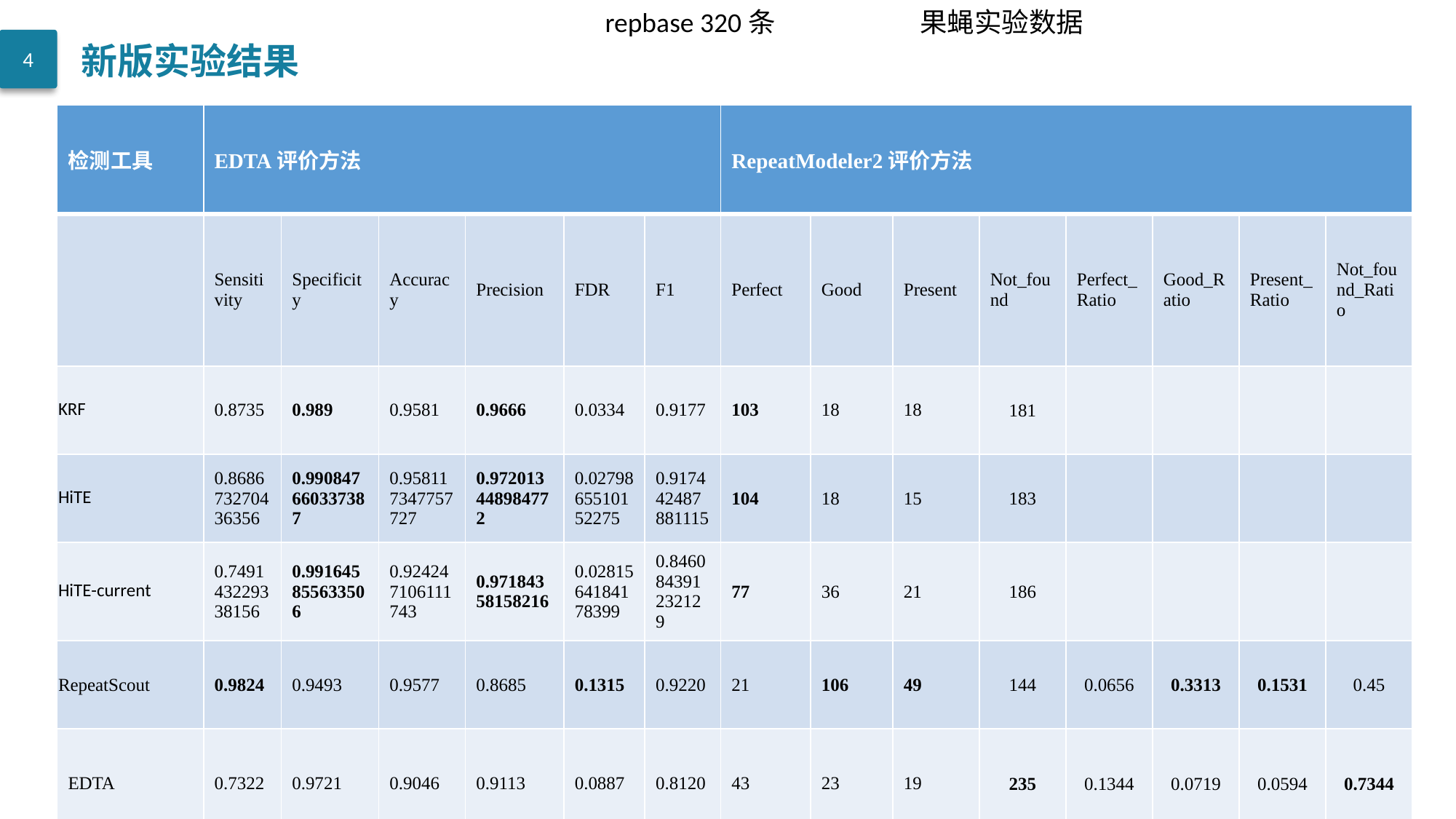

repbase 320条
果蝇实验数据
4
新版实验结果
| 检测工具 | EDTA评价方法 |  |  |  |  |  | RepeatModeler2评价方法 |  |  |  |  |  |  |  |
| --- | --- | --- | --- | --- | --- | --- | --- | --- | --- | --- | --- | --- | --- | --- |
|  | Sensitivity | Specificity | Accuracy | Precision | FDR | F1 | Perfect | Good | Present | Not\_found | Perfect\_Ratio | Good\_Ratio | Present\_Ratio | Not\_found\_Ratio |
| KRF | 0.8735 | 0.989 | 0.9581 | 0.9666 | 0.0334 | 0.9177 | 103 | 18 | 18 | 181 |  |  |  |  |
| HiTE | 0.868673270436356 | 0.990847660337387 | 0.958117347757727 | 0.972013448984772 | 0.0279865510152275 | 0.917442487881115 | 104 | 18 | 15 | 183 |  |  |  |  |
| HiTE-current | 0.749143229338156 | 0.991645855633506 | 0.924247106111743 | 0.97184358158216 | 0.0281564184178399 | 0.846084391232129 | 77 | 36 | 21 | 186 |  |  |  |  |
| RepeatScout | 0.9824 | 0.9493 | 0.9577 | 0.8685 | 0.1315 | 0.9220 | 21 | 106 | 49 | 144 | 0.0656 | 0.3313 | 0.1531 | 0.45 |
| EDTA | 0.7322 | 0.9721 | 0.9046 | 0.9113 | 0.0887 | 0.8120 | 43 | 23 | 19 | 235 | 0.1344 | 0.0719 | 0.0594 | 0.7344 |
| RepeatModeler2 | 0.9614 | 0.9613 | 0.9613 | 0.8956 | 0.1044 | 0.9273 | 66 | 36 | 39 | 179 | 0.2063 | 0.1125 | 0.1219 | 0.5594 |